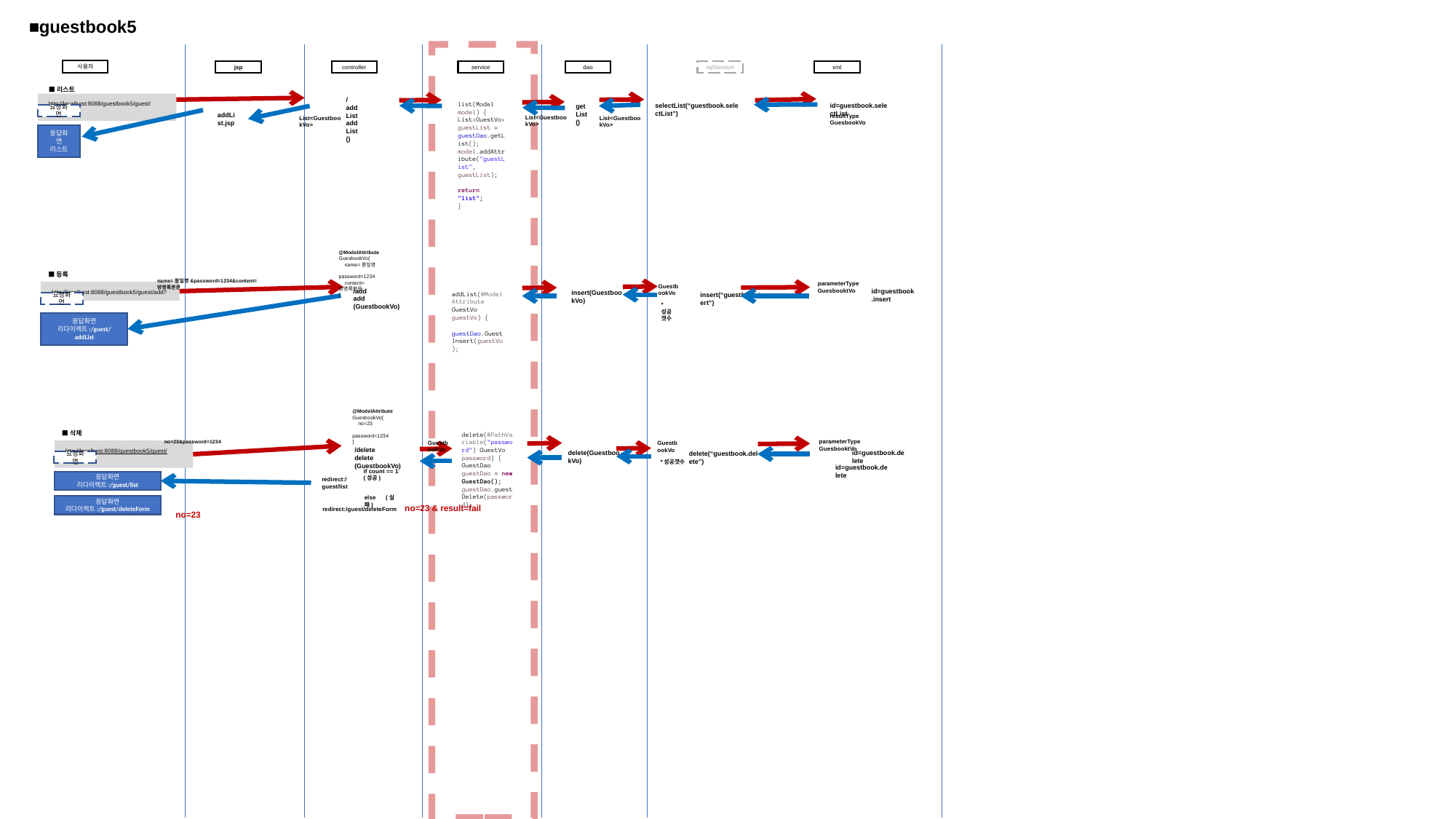

■guestbook5

사용자
jsp
controller
service
dao
sqlSession
xml
■리스트
/addList
addList()
http://localhost:8088/guestbook5/guest/addList
id=guestbook.selectList
selectList(“guestbook.selectList”)
getList()
요청화면
addList.jsp
resultType GuesbookVo
List<GuestbookVo>
List<GuestbookVo>
List<GuestbookVo>
응답화면
리스트
list(Model model) {
List<GuestVo> guestList = guestDao.getList();
model.addAttribute("guestList", guestList);

return "list";
}
@ModelAttribute
GuesbookVo{
    name=황일영
    password=1234
    content=방명록본문
}
■등록
name=황일영&password=1234&content=방명록본문
parameterType GuesbooktVo
GuestbookVo
http://localhost:8088/guestbook5/guest/add?
/add
add (GuestbookVo)
id=guestbook.insert
insert(GuestbookVo)
addList(@ModelAttribute GuestVo guestVo) {

guestDao.GuestInsert(guestVo);
insert(“guestbook.insert”)
요청화면
*성공갯수
응답화면
리다이렉트:/guest/addList
@ModelAttribute
GuesbookVo{
    no=23
    password=1234
}
■삭제
delete(@PathVariable("password") GuestVo password) {
GuestDao guestDao = new GuestDao();
guestDao.guestDelete(password);
parameterType GuesbooktVo
no=23&password=1234
GuestbookVo
GuestbookVo
http://localhost:8088/guestbook5/guest/delete?
/delete
delete (GuestbookVo)
delete(GuestbookVo)
id=guestbook.delete
delete(“guestbook.delete”)
요청화면
*성공갯수
id=guestbook.delete
if count == 1 (성공)
redirect:/guest/list
응답화면
리다이렉트:/guest/list
else      (실패)
응답화면
리다이렉트:/guest/deleteForm
no=23 & result=fail
redirect:/guest/deleteForm
no=23
deleteForm.jsp